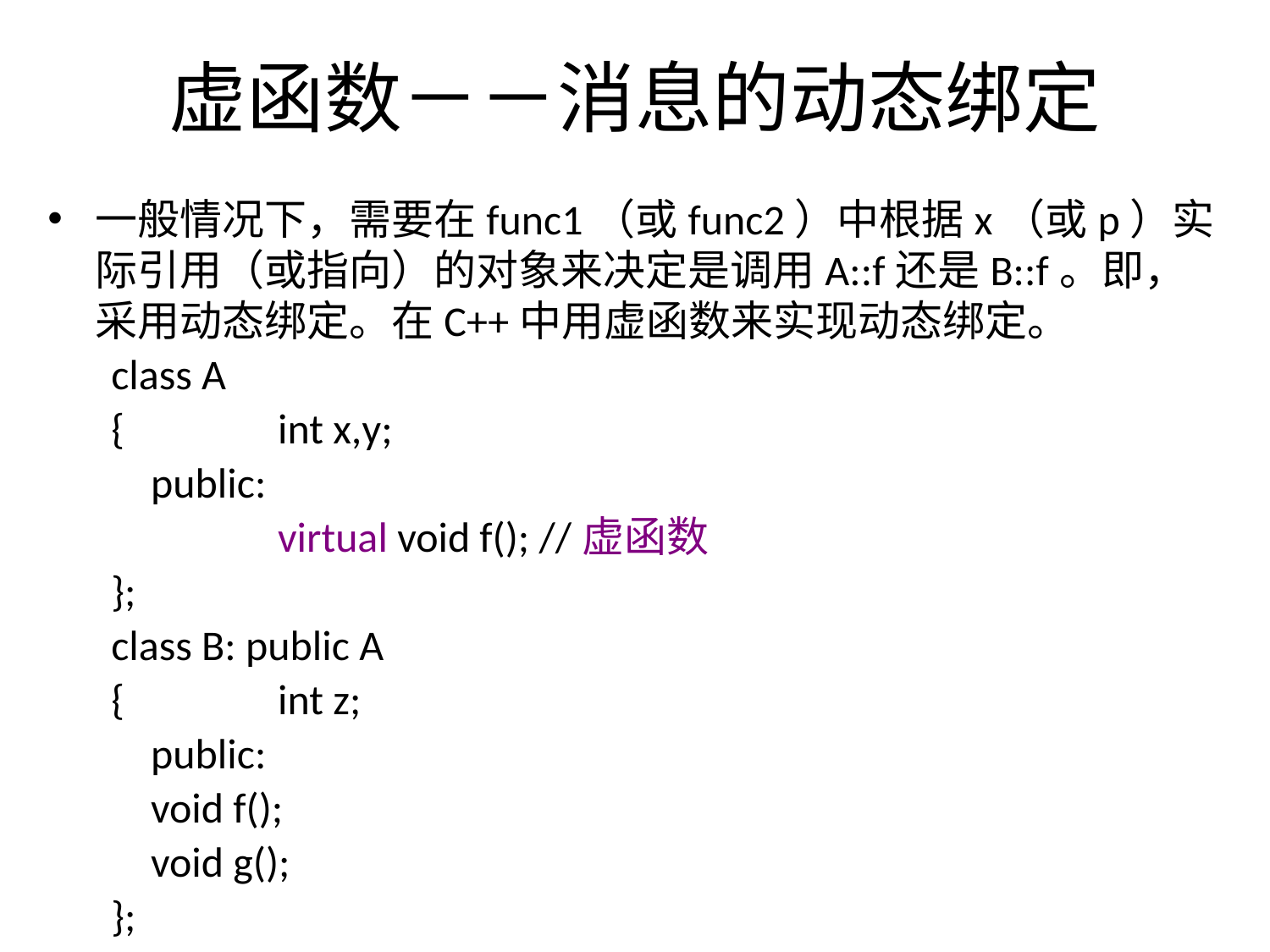

# 虚函数－－消息的动态绑定
一般情况下，需要在func1（或func2）中根据x（或p）实际引用（或指向）的对象来决定是调用A::f还是B::f。即，采用动态绑定。在C++中用虚函数来实现动态绑定。
class A
{		int x,y;
	public:
		virtual void f(); //虚函数
};
class B: public A
{		int z;
	public:
   	void f();
   	void g();
};